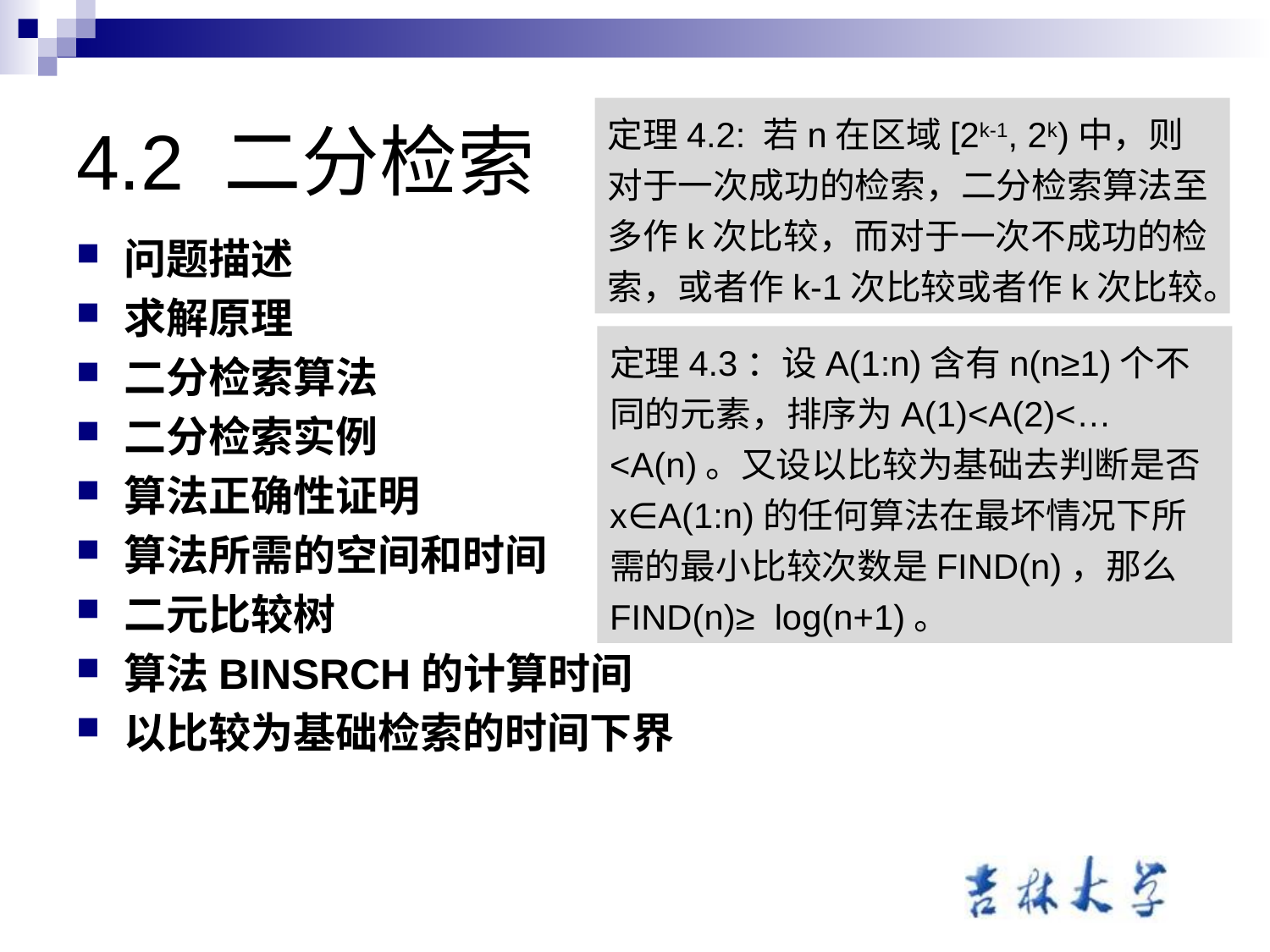

# 4.2 二分检索
定理4.2: 若n在区域[2k-1, 2k)中，则对于一次成功的检索，二分检索算法至多作k次比较，而对于一次不成功的检索，或者作k-1次比较或者作k次比较。
问题描述
求解原理
二分检索算法
二分检索实例
算法正确性证明
算法所需的空间和时间
二元比较树
算法BINSRCH的计算时间
以比较为基础检索的时间下界
定理4.3：设A(1:n)含有n(n≥1)个不同的元素，排序为A(1)<A(2)<…<A(n)。又设以比较为基础去判断是否x∈A(1:n)的任何算法在最坏情况下所需的最小比较次数是FIND(n)，那么FIND(n)≥  log(n+1)。